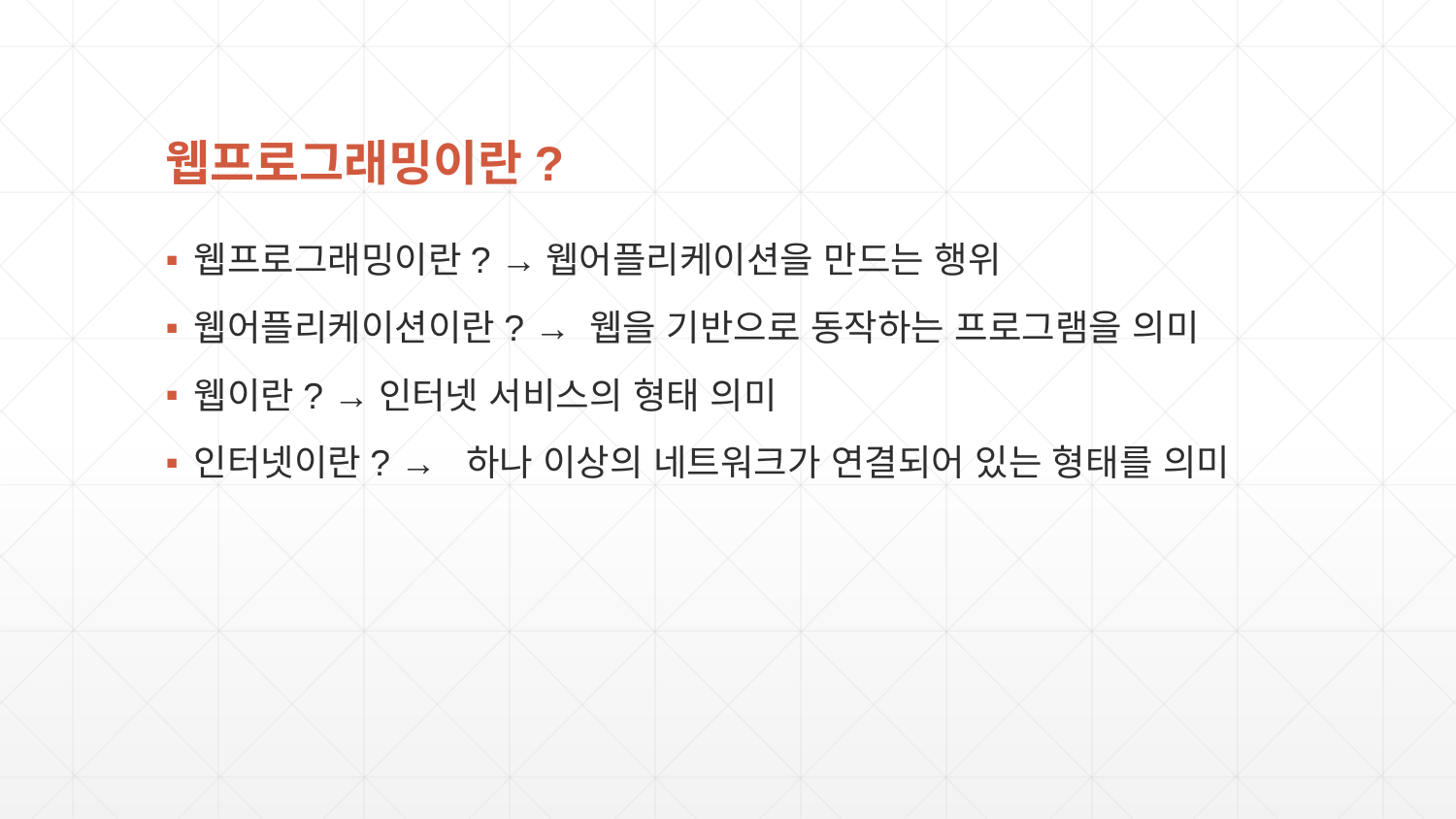

# 웹프로그래밍이란?
웹프로그래밍이란? →웹어플리케이션을 만드는 행위
웹어플리케이션이란? → 웹을 기반으로 동작하는 프로그램을 의미
웹이란? →인터넷 서비스의 형태 의미
인터넷이란? →  하나 이상의 네트워크가 연결되어 있는 형태를 의미